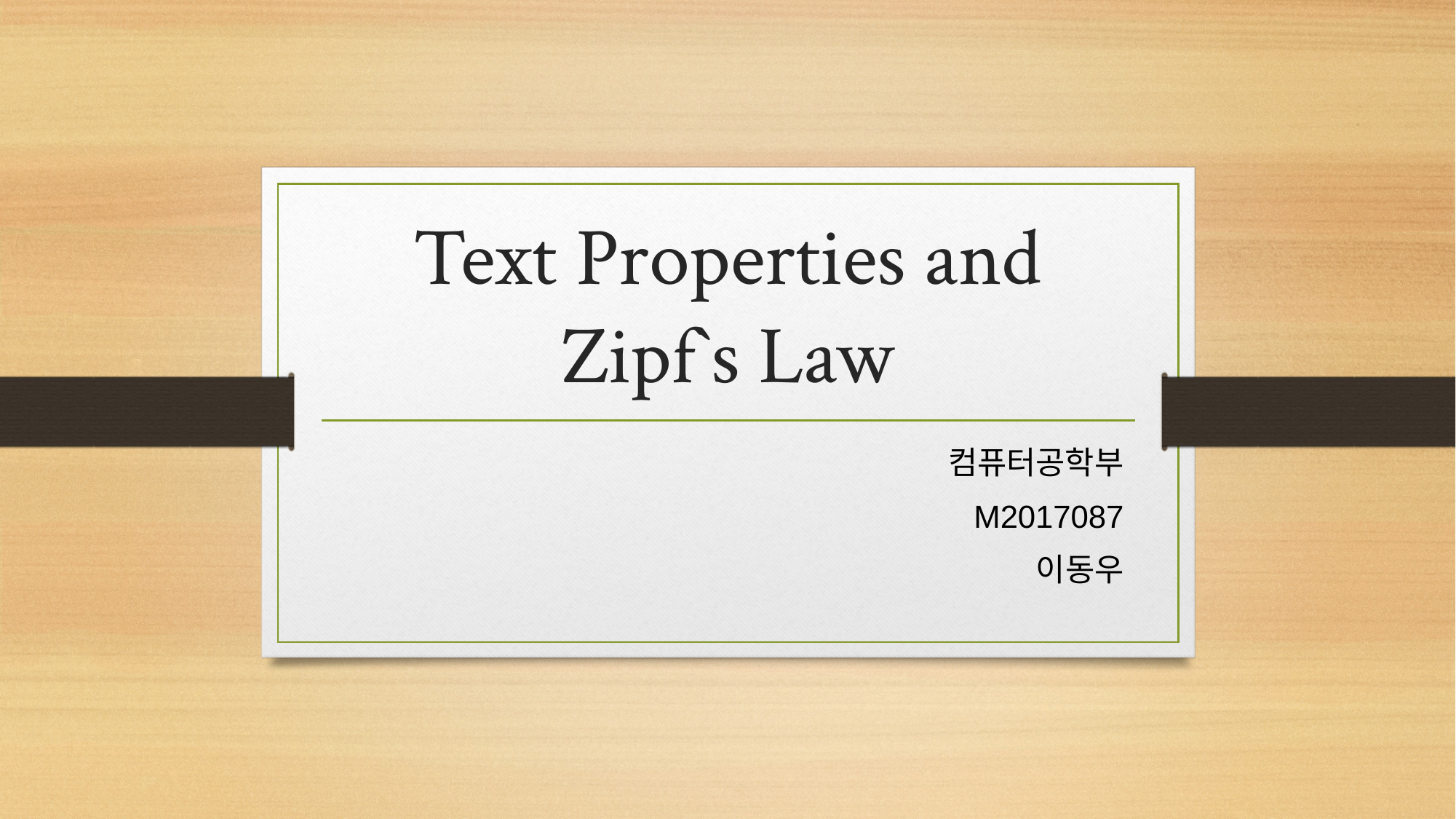

# Text Properties and Zipf`s Law
컴퓨터공학부
M2017087
이동우